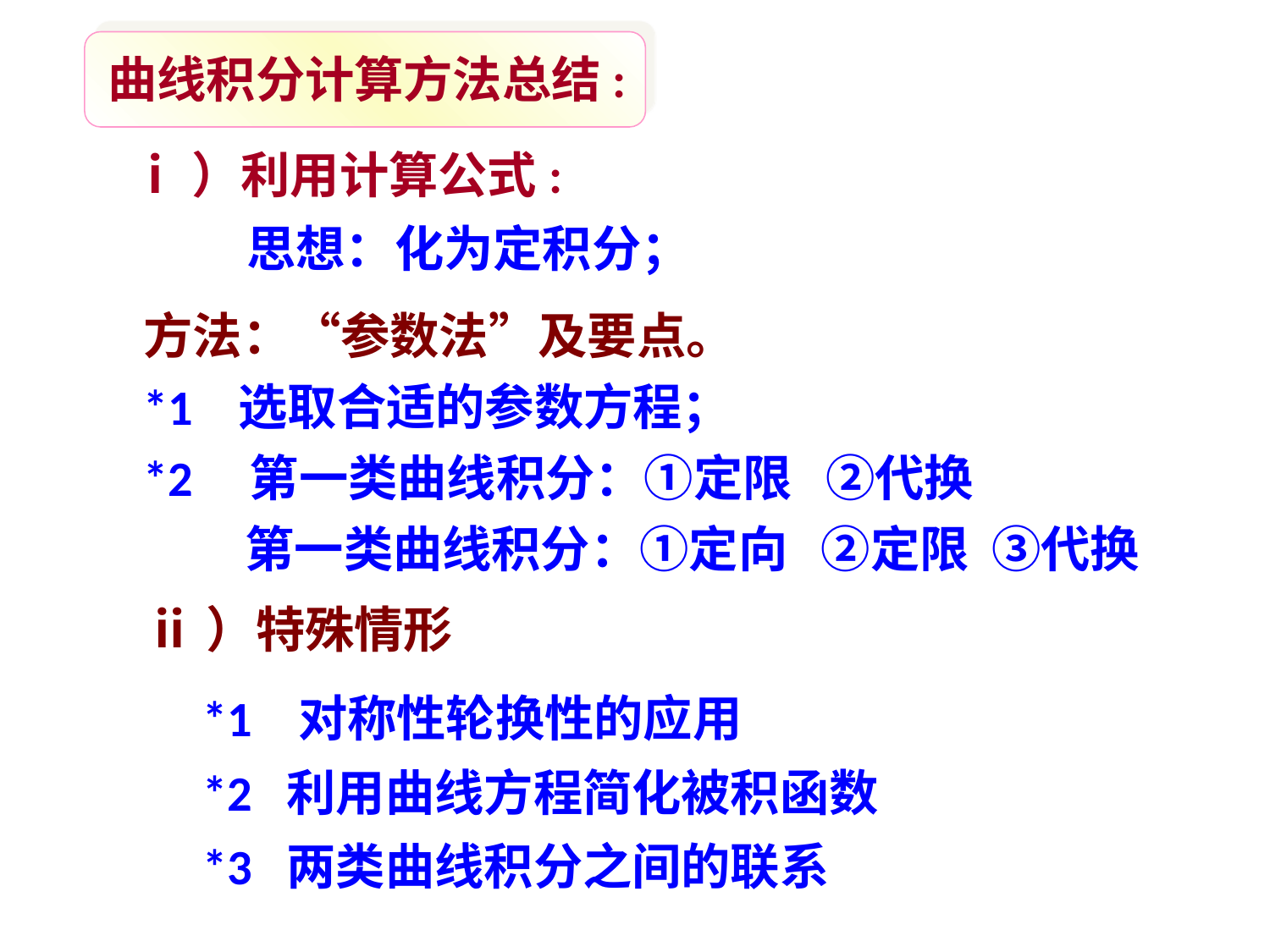

曲线积分计算方法总结:
ⅰ）利用计算公式:
思想：化为定积分；
方法：“参数法”及要点。
*1   选取合适的参数方程；
*2    第一类曲线积分：①定限   ②代换
        第一类曲线积分：①定向   ②定限  ③代换
ⅱ）特殊情形
*1   对称性轮换性的应用
*2  利用曲线方程简化被积函数
*3  两类曲线积分之间的联系